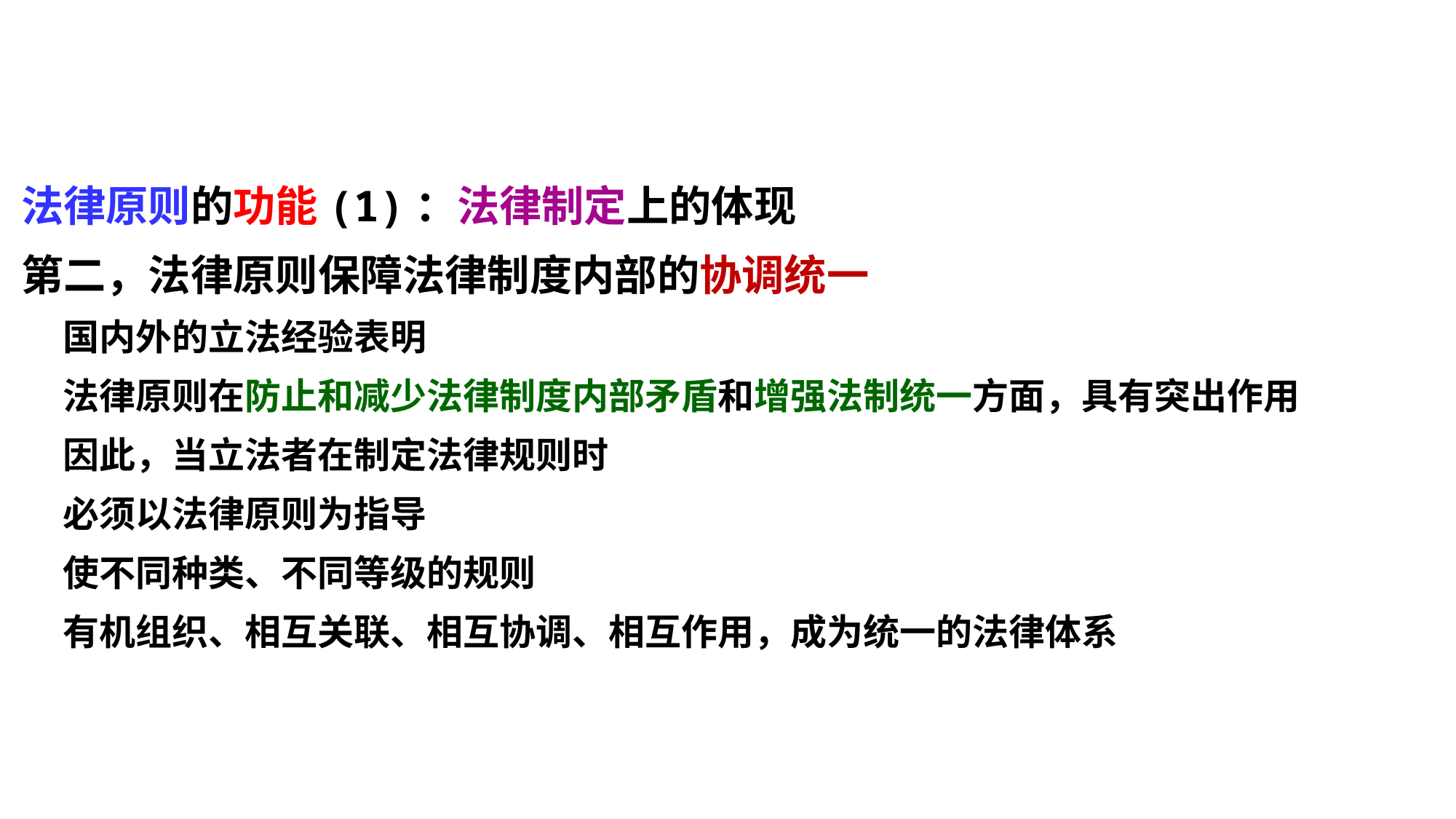

法律原则的功能(1)：法律制定上的体现
第二，法律原则保障法律制度内部的协调统一
    国内外的立法经验表明
    法律原则在防止和减少法律制度内部矛盾和增强法制统一方面，具有突出作用
    因此，当立法者在制定法律规则时
    必须以法律原则为指导
    使不同种类、不同等级的规则
    有机组织、相互关联、相互协调、相互作用，成为统一的法律体系